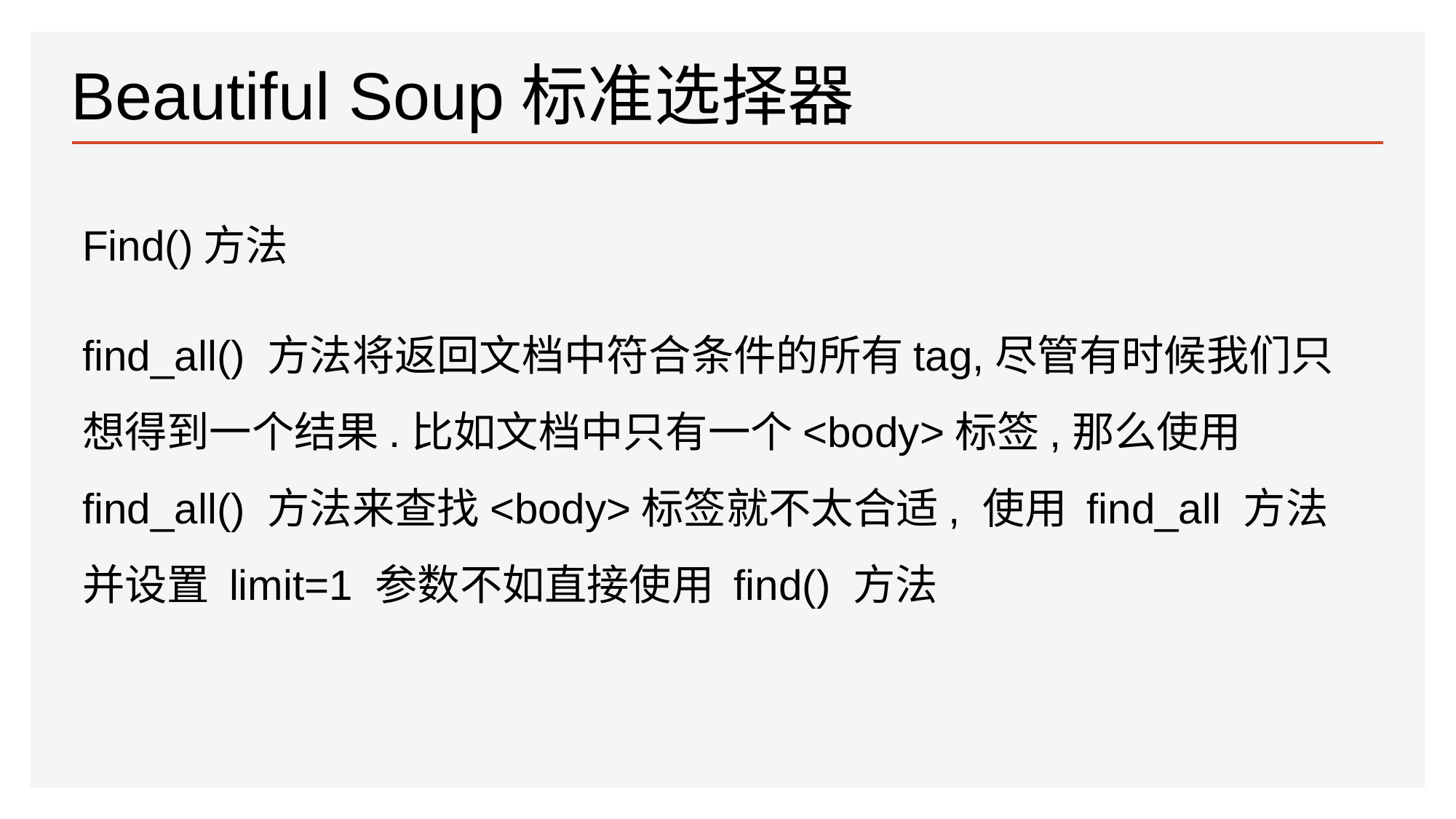

Beautiful Soup标准选择器
Find()方法
find_all() 方法将返回文档中符合条件的所有tag,尽管有时候我们只想得到一个结果.比如文档中只有一个<body>标签,那么使用 find_all() 方法来查找<body>标签就不太合适, 使用 find_all 方法并设置 limit=1 参数不如直接使用 find() 方法